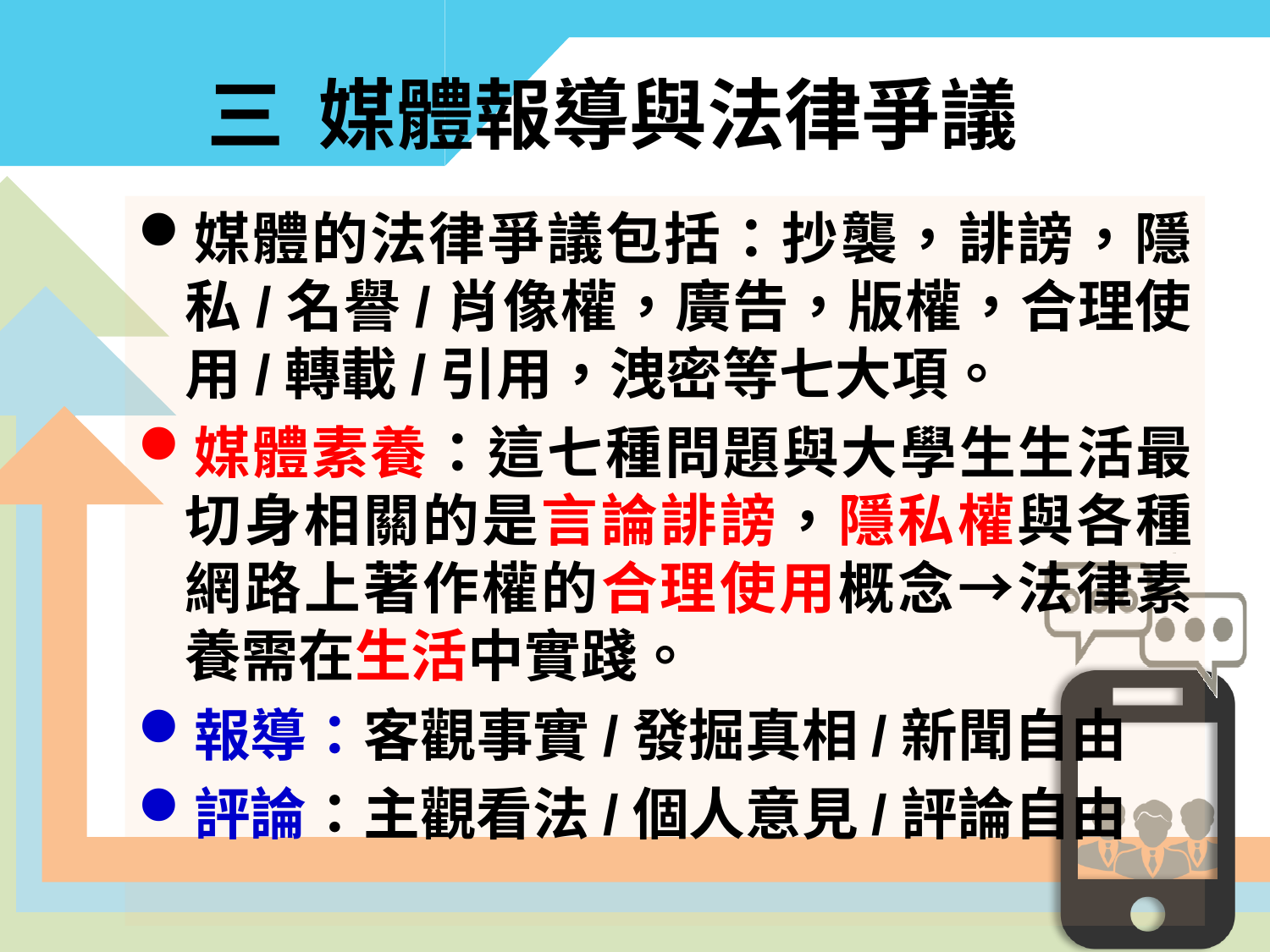

三  媒體報導與法律爭議
媒體的法律爭議包括：抄襲，誹謗，隱私/名譽/肖像權，廣告，版權，合理使用/轉載/引用，洩密等七大項。
媒體素養：這七種問題與大學生生活最切身相關的是言論誹謗，隱私權與各種網路上著作權的合理使用概念→法律素養需在生活中實踐。
報導：客觀事實/發掘真相/新聞自由
評論：主觀看法/個人意見/評論自由